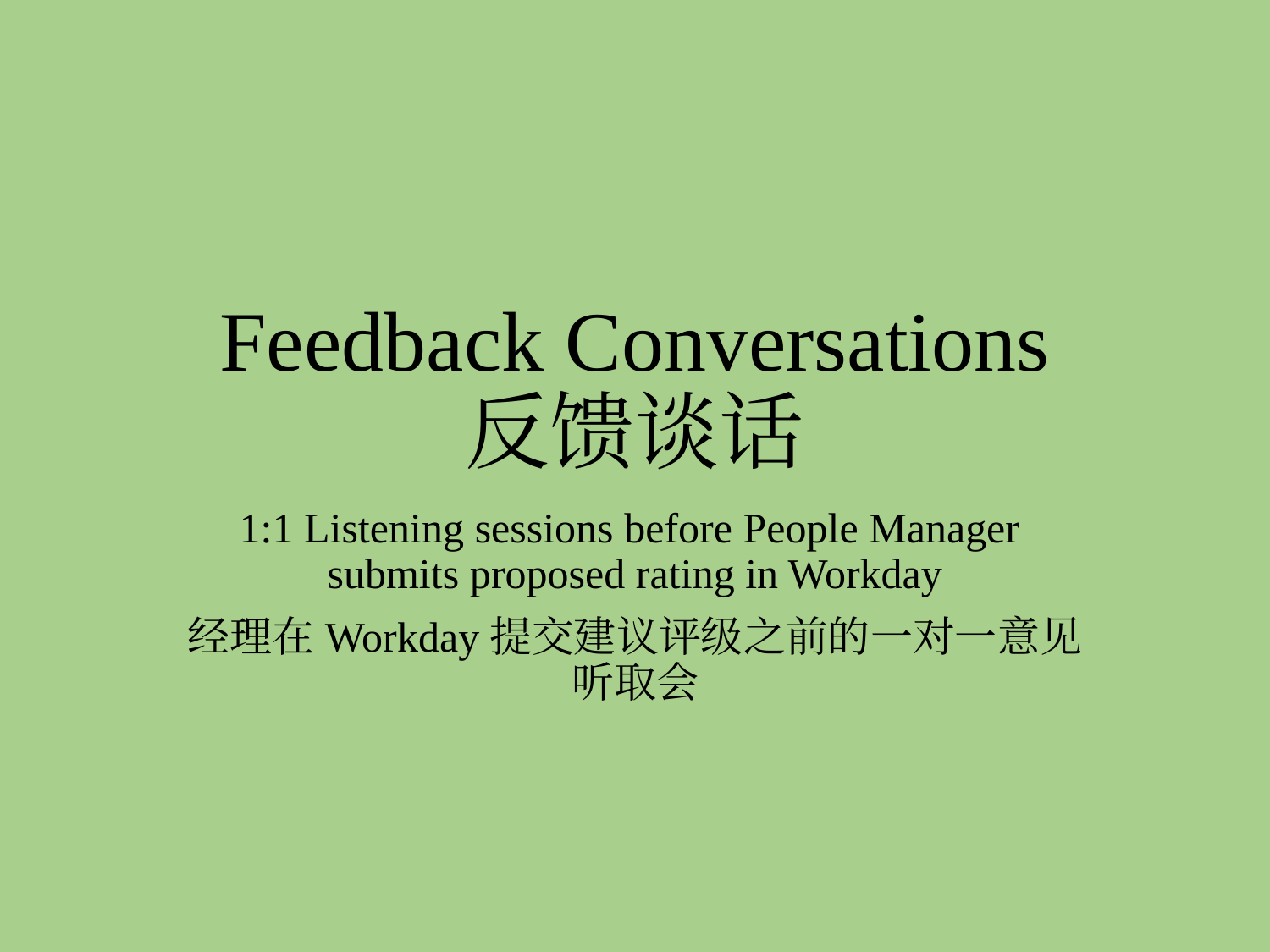

# Feedback Conversations 反馈谈话
1:1 Listening sessions before People Manager
submits proposed rating in Workday
经理在Workday提交建议评级之前的一对一意见听取会